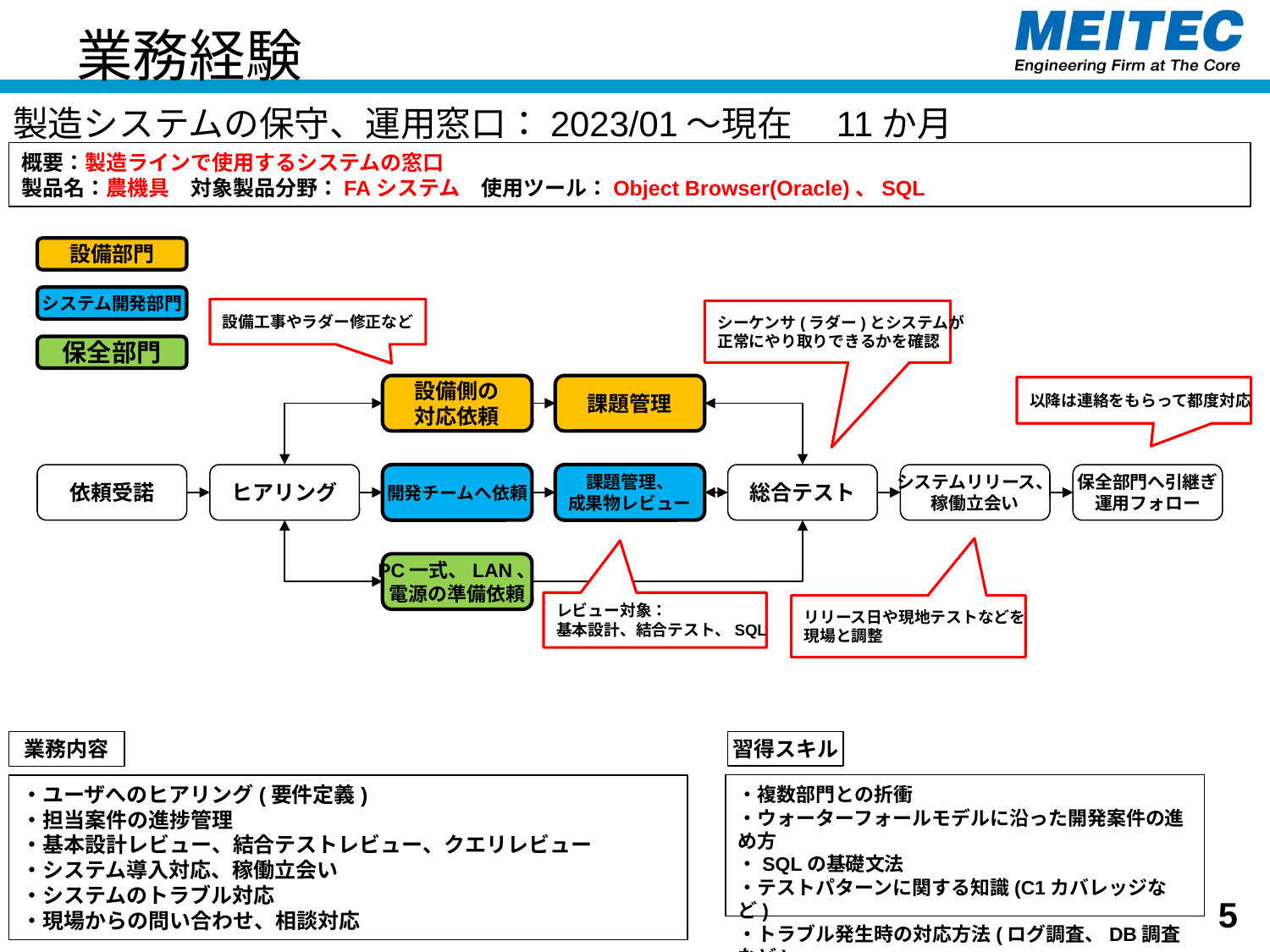

# 業務経験
製造システムの保守、運用窓口：2023/01～現在　11か月

概要：製造ラインで使用するシステムの窓口
製品名：農機具　対象製品分野：FAシステム　使用ツール：Object Browser(Oracle)、SQL

設備部門
システム開発部門
保全部門
設備工事やラダー修正など
設備側の
対応依頼
課題管理
以降は連絡をもらって都度対応
依頼受諾
ヒアリング
開発チームへ依頼
課題管理、
成果物レビュー
総合テスト
システムリリース、
稼働立会い
保全部門へ引継ぎ
運用フォロー
PC一式、LAN、
電源の準備依頼
レビュー対象：
基本設計、結合テスト、SQL
リリース日や現地テストなどを
現場と調整
シーケンサ(ラダー)とシステムが
正常にやり取りできるかを確認
習得スキル
業務内容

・複数部門との折衝
・ウォーターフォールモデルに沿った開発案件の進め方
・SQLの基礎文法
・テストパターンに関する知識(C1カバレッジなど)
・トラブル発生時の対応方法(ログ調査、DB調査など)

・ユーザへのヒアリング(要件定義)
・担当案件の進捗管理
・基本設計レビュー、結合テストレビュー、クエリレビュー
・システム導入対応、稼働立会い
・システムのトラブル対応
・現場からの問い合わせ、相談対応
5